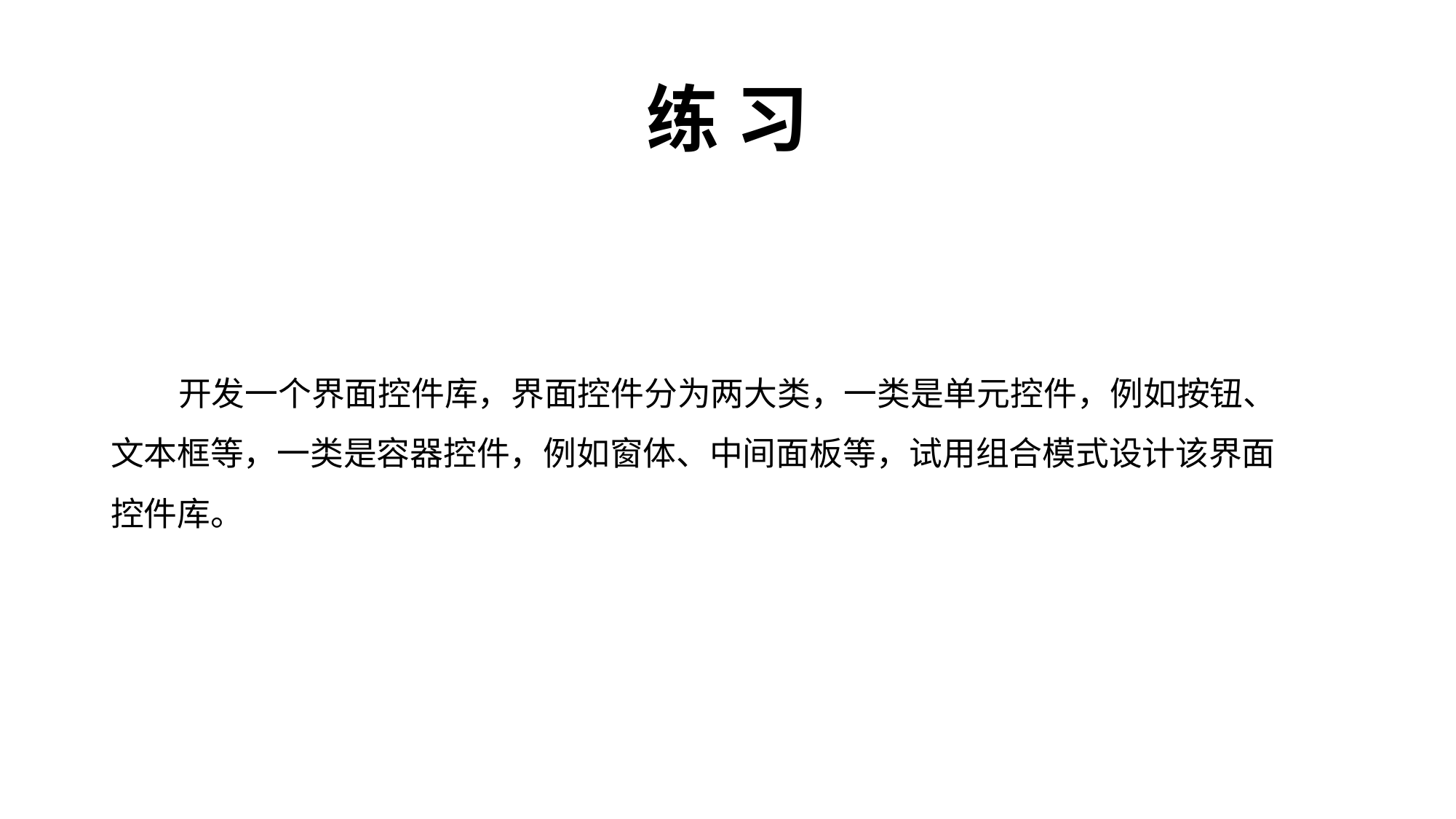

# 练 习
        开发一个界面控件库，界面控件分为两大类，一类是单元控件，例如按钮、文本框等，一类是容器控件，例如窗体、中间面板等，试用组合模式设计该界面控件库。